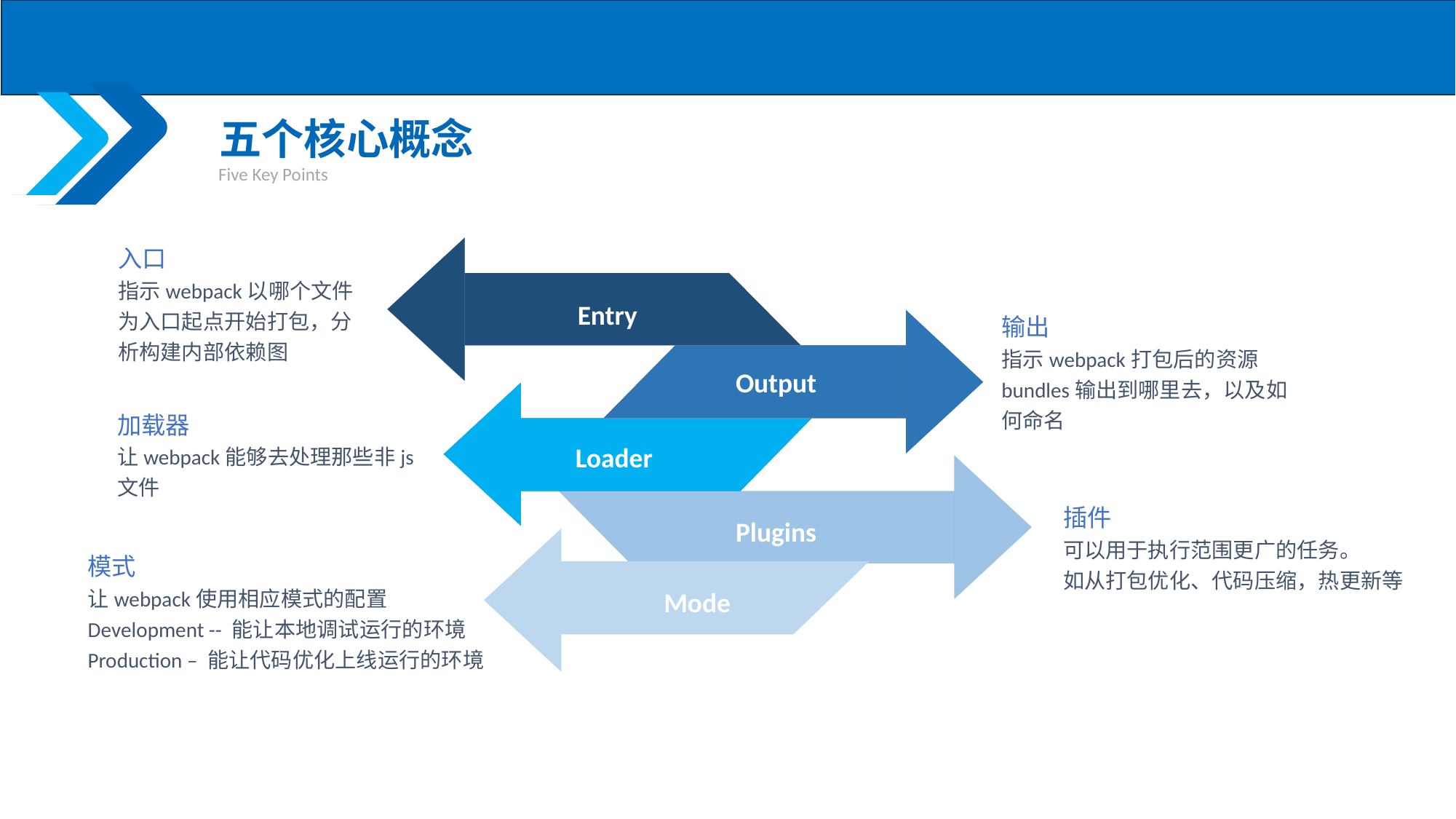

五个核心概念
Five Key Points
入口
指示webpack以哪个文件为入口起点开始打包，分析构建内部依赖图

Entry
Output
Loader
Plugins
输出
指示webpack打包后的资源bundles输出到哪里去，以及如何命名
加载器
让webpack能够去处理那些非js文件

插件
可以用于执行范围更广的任务。
如从打包优化、代码压缩，热更新等
模式
让webpack使用相应模式的配置
Development -- 能让本地调试运行的环境
Production – 能让代码优化上线运行的环境

Mode